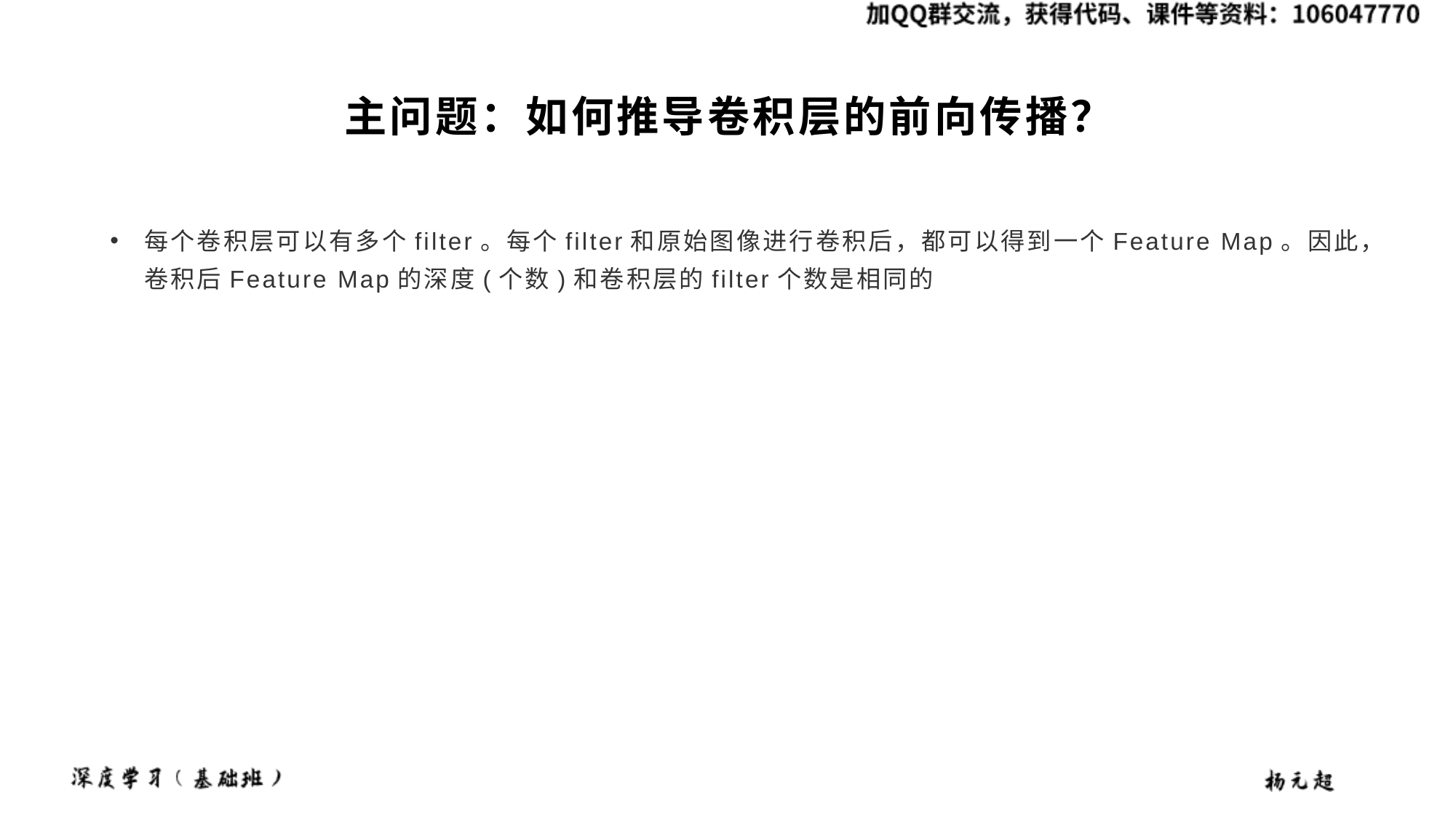

# 主问题：如何推导卷积层的前向传播？
每个卷积层可以有多个filter。每个filter和原始图像进行卷积后，都可以得到一个Feature Map。因此，卷积后Feature Map的深度(个数)和卷积层的filter个数是相同的